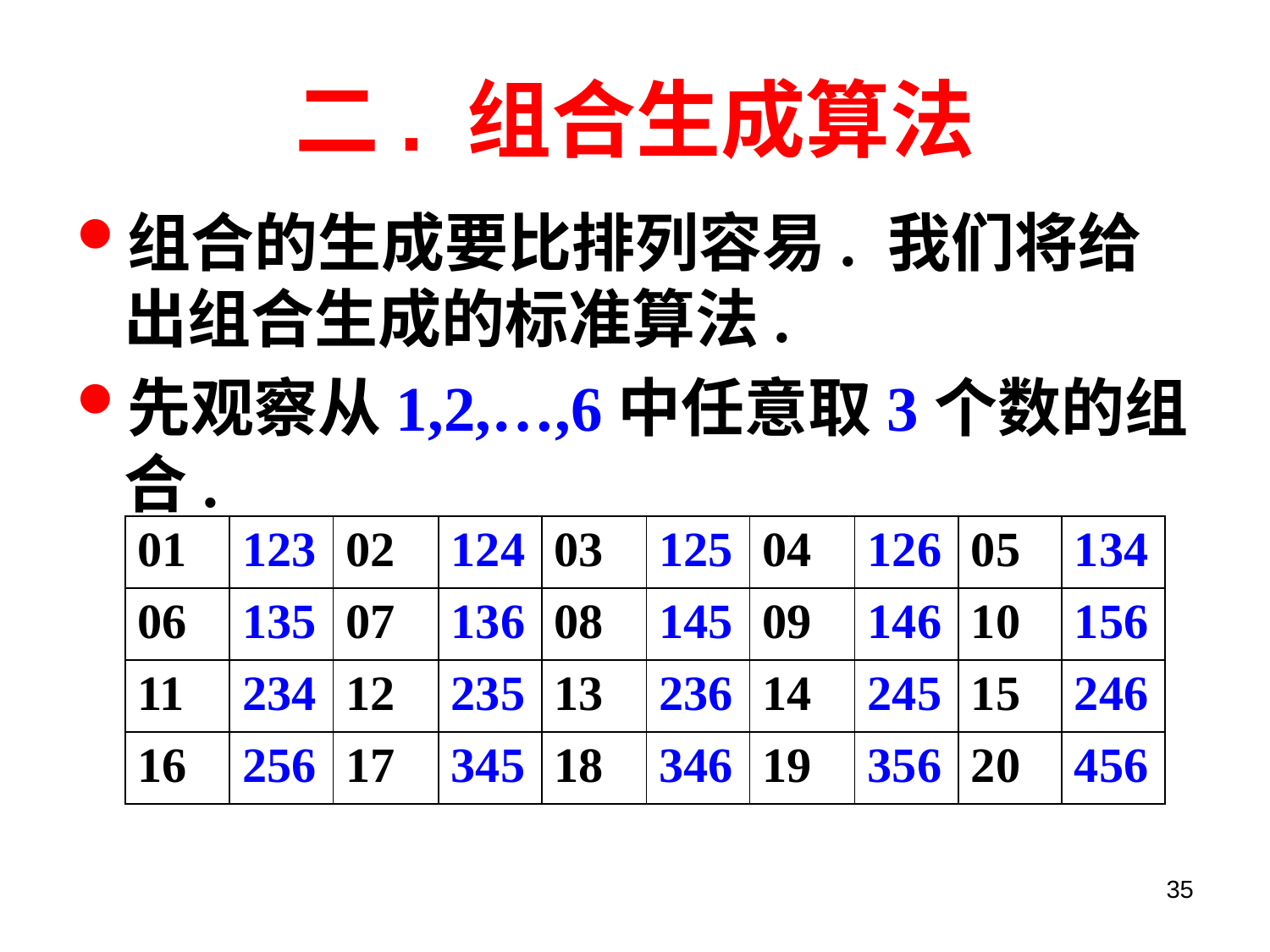

# 二. 组合生成算法
组合的生成要比排列容易. 我们将给出组合生成的标准算法.
先观察从1,2,…,6中任意取3个数的组合.
| 01 | 123 | 02 | 124 | 03 | 125 | 04 | 126 | 05 | 134 |
| --- | --- | --- | --- | --- | --- | --- | --- | --- | --- |
| 06 | 135 | 07 | 136 | 08 | 145 | 09 | 146 | 10 | 156 |
| 11 | 234 | 12 | 235 | 13 | 236 | 14 | 245 | 15 | 246 |
| 16 | 256 | 17 | 345 | 18 | 346 | 19 | 356 | 20 | 456 |
35